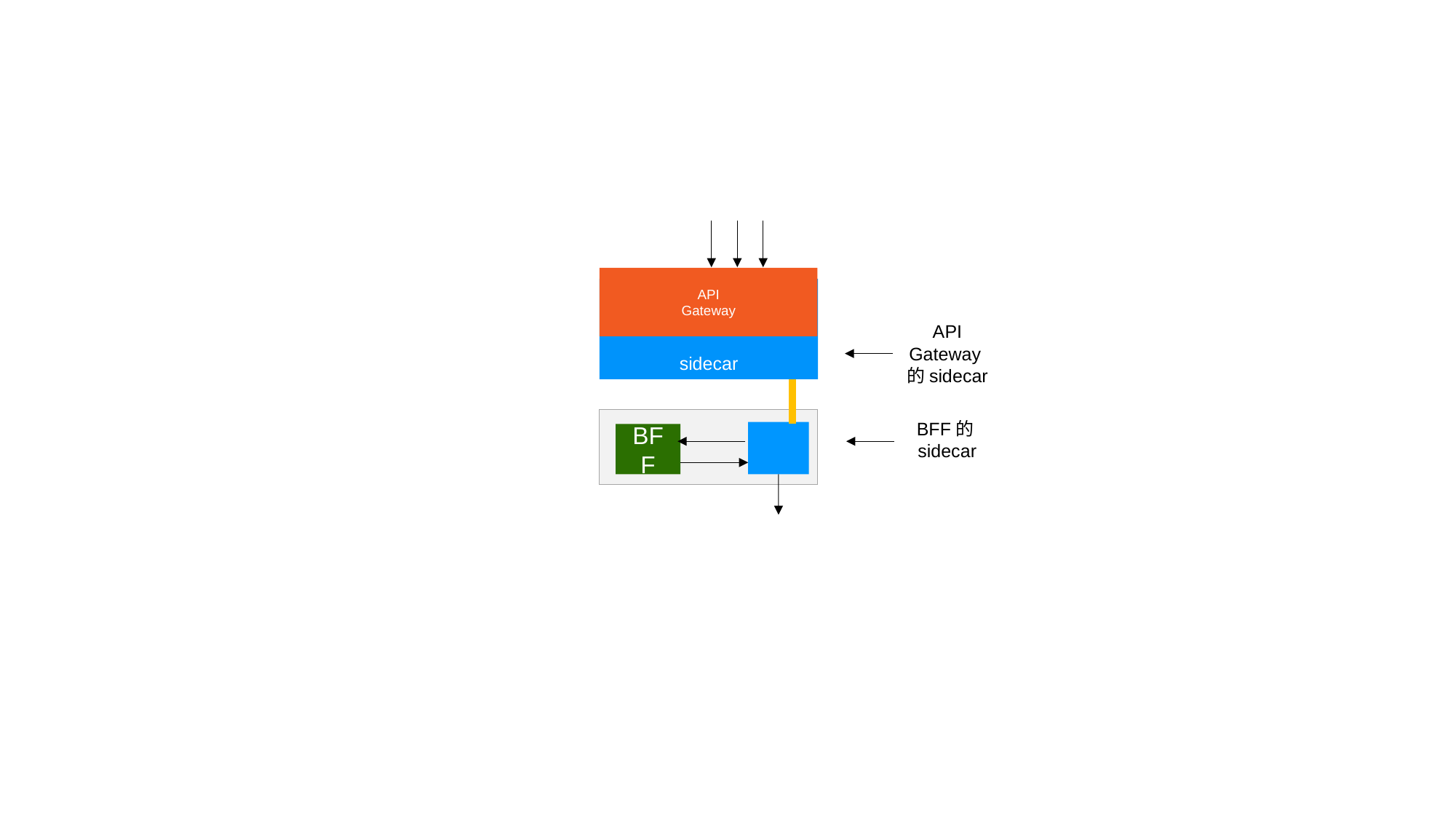

API
Gateway
sidecar
API Gateway的sidecar

BFF的sidecar

BFF